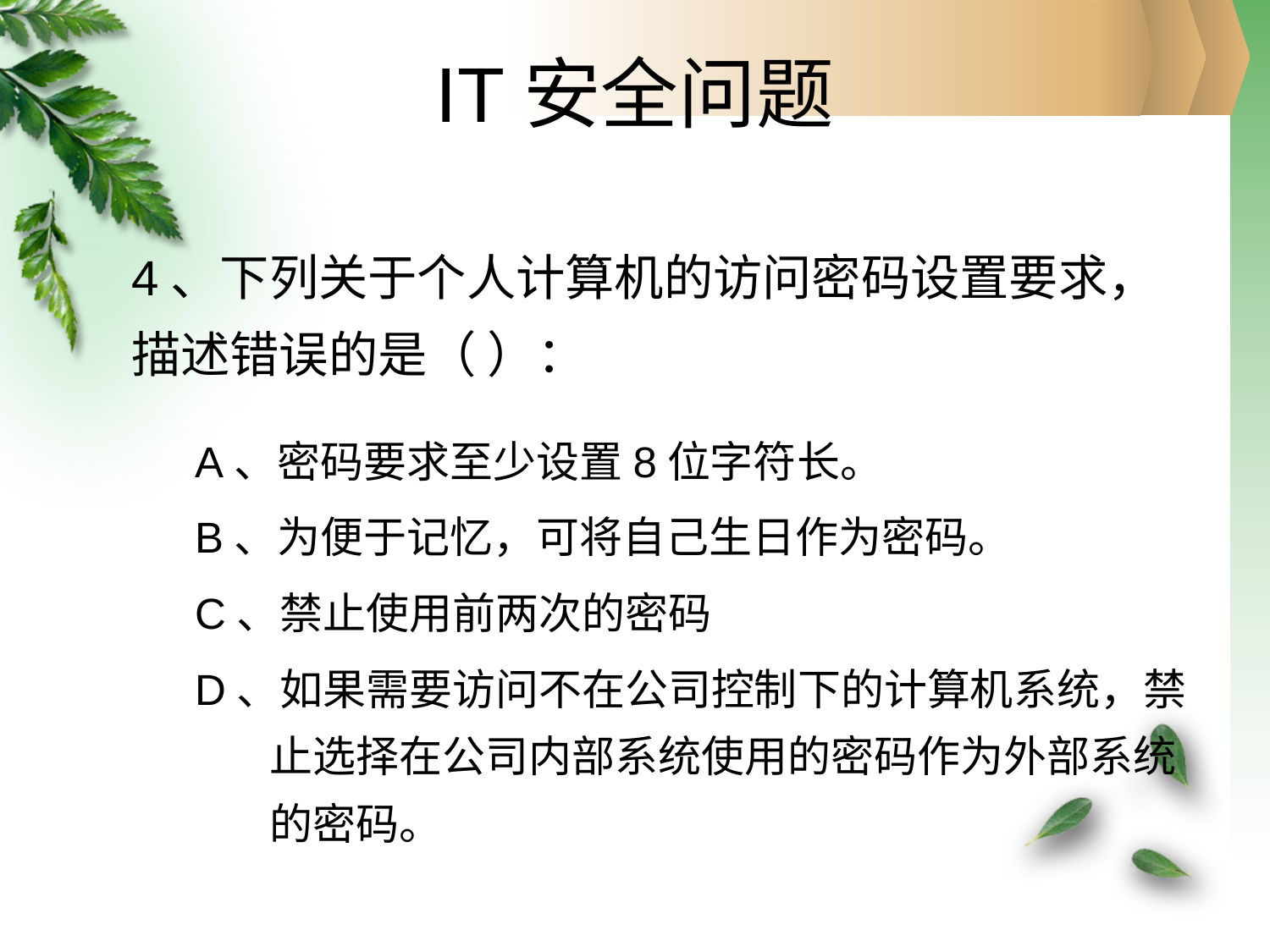

# IT安全问题
4、下列关于个人计算机的访问密码设置要求，描述错误的是（ ）：

A、密码要求至少设置8位字符长。
B、为便于记忆，可将自己生日作为密码。
C、禁止使用前两次的密码
D、如果需要访问不在公司控制下的计算机系统，禁止选择在公司内部系统使用的密码作为外部系统的密码。
64